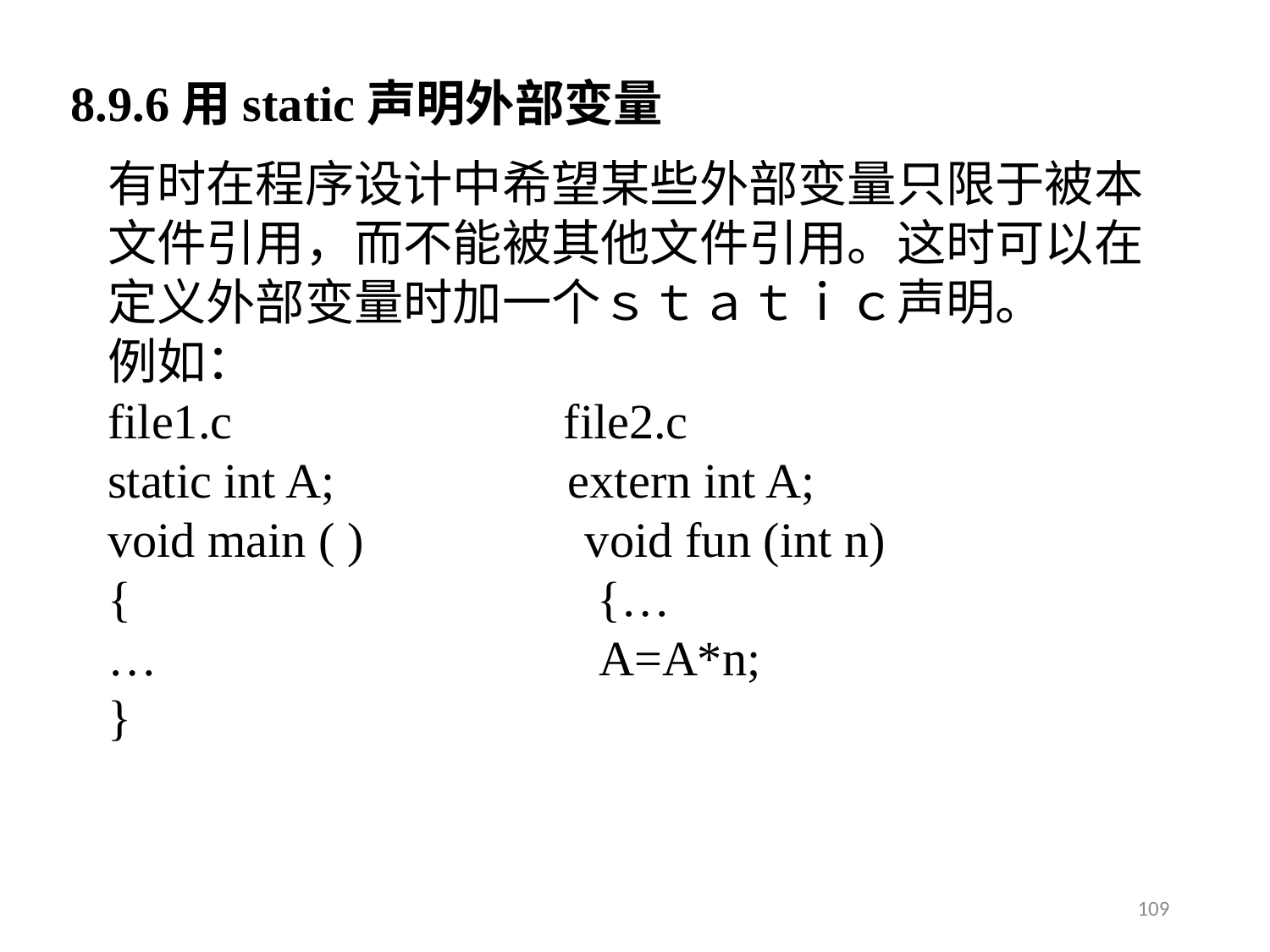

8.9.6用static声明外部变量
有时在程序设计中希望某些外部变量只限于被本文件引用，而不能被其他文件引用。这时可以在定义外部变量时加一个ｓｔａｔｉｃ声明。
例如：
file1.c                           file2.c
static int A;                   extern int A;
void main ( )                  void fun (int n)
{                                      {…
…                                    A=A*n;
}
109